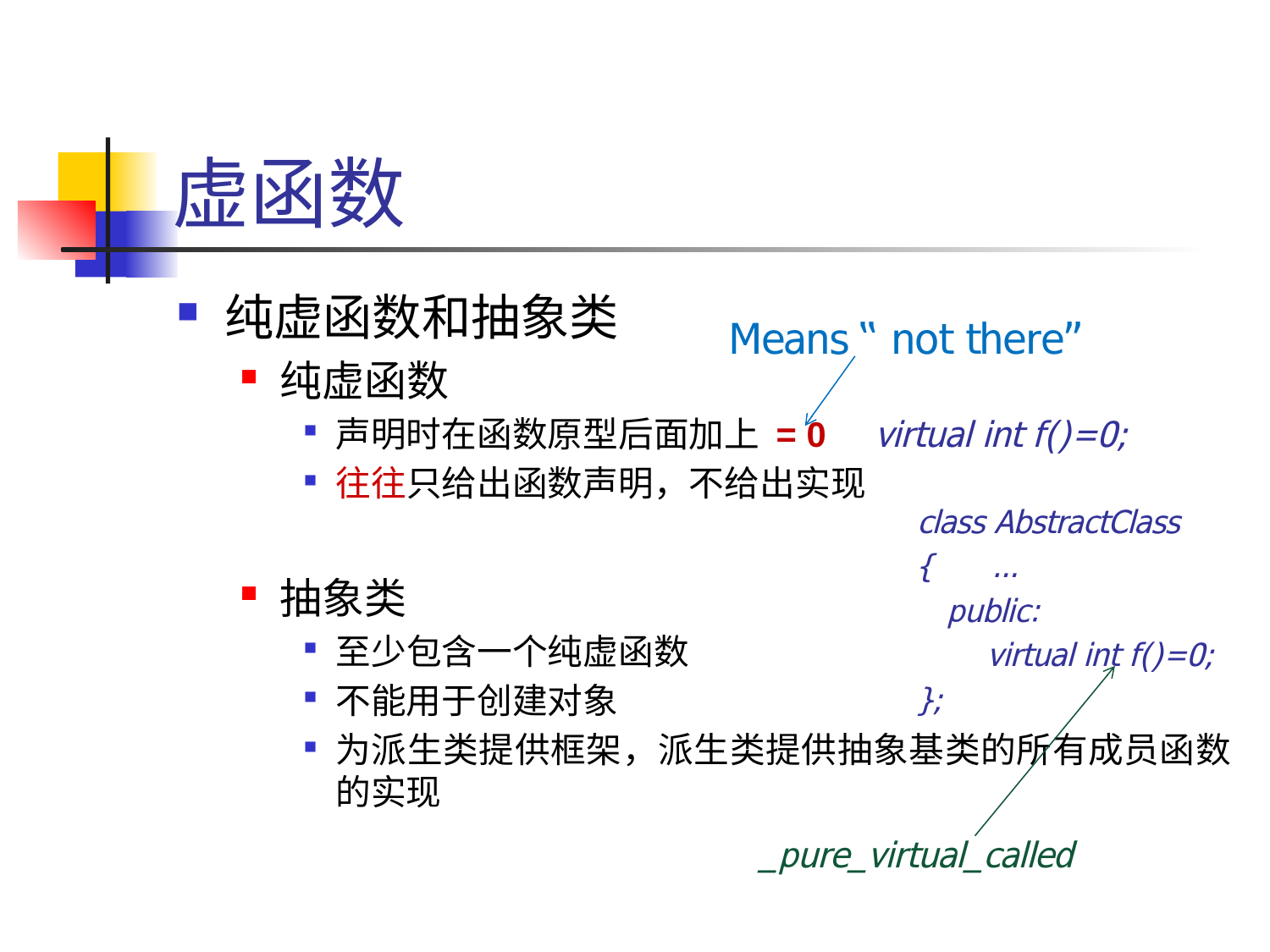

# 虚函数
纯虚函数和抽象类
纯虚函数
声明时在函数原型后面加上 = 0     virtual int f()=0;
往往只给出函数声明，不给出实现

抽象类
至少包含一个纯虚函数
不能用于创建对象
为派生类提供框架，派生类提供抽象基类的所有成员函数的实现
Means “ not there”
class AbstractClass
{      …
   public:
       virtual int f()=0;
};
_pure_virtual_called